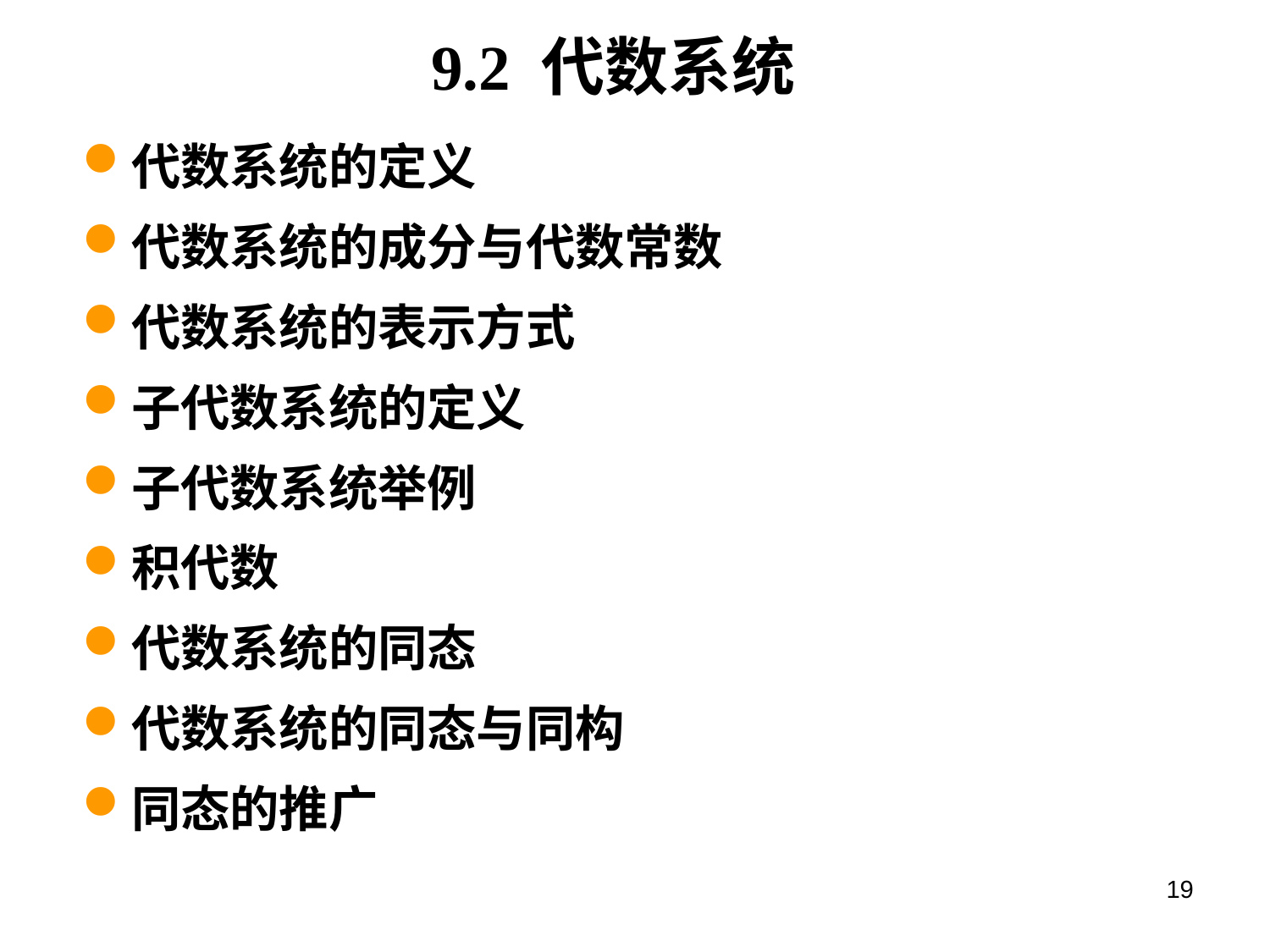

# 9.2 代数系统
代数系统的定义
代数系统的成分与代数常数
代数系统的表示方式
子代数系统的定义
子代数系统举例
积代数
代数系统的同态
代数系统的同态与同构
同态的推广
19